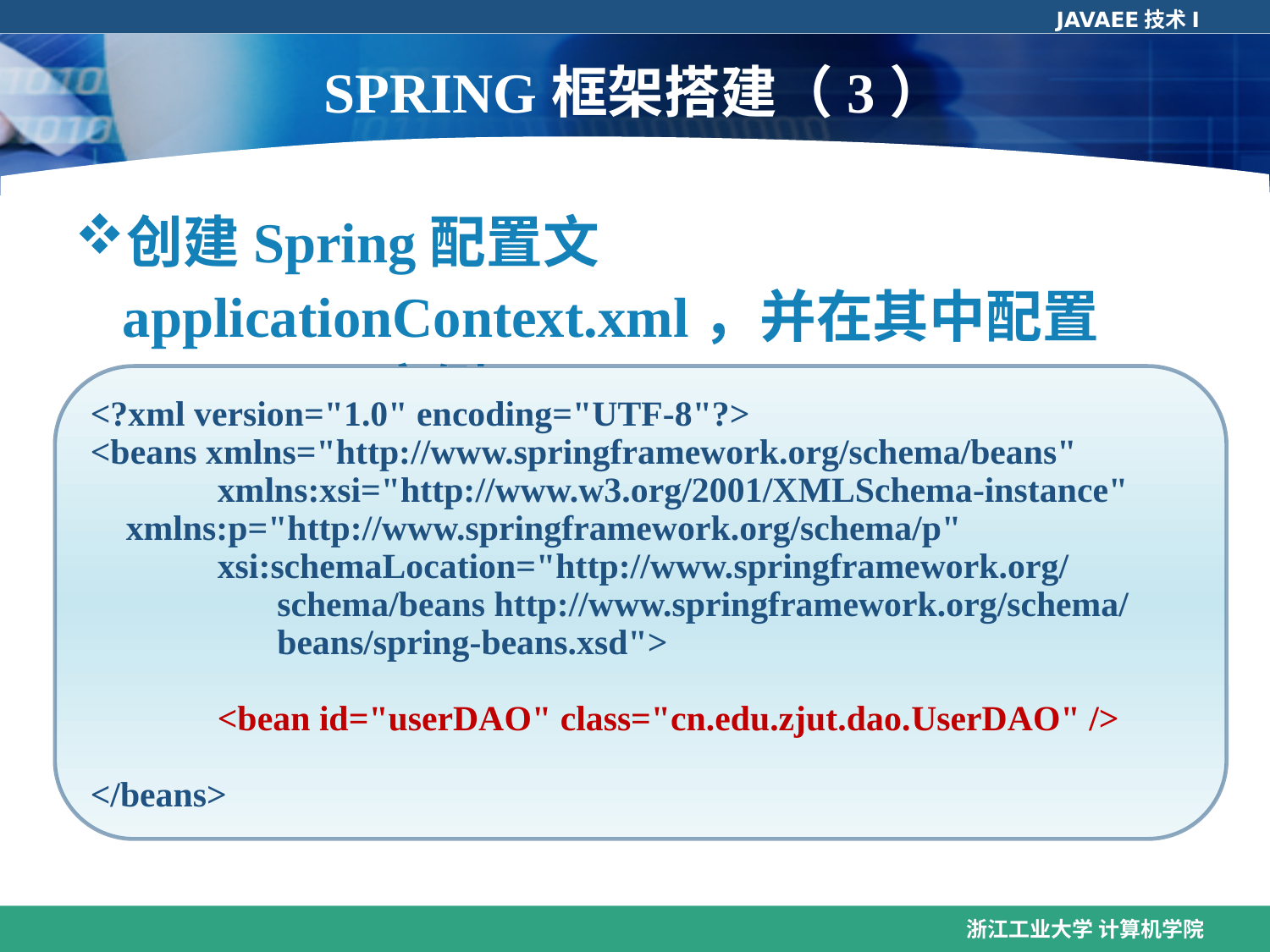

# SPRING框架搭建（3）
创建Spring配置文applicationContext.xml，并在其中配置UserDAO实例

<?xml version="1.0" encoding="UTF-8"?>
<beans xmlns="http://www.springframework.org/schema/beans"
	xmlns:xsi="http://www.w3.org/2001/XMLSchema-instance"
    xmlns:p="http://www.springframework.org/schema/p"
	xsi:schemaLocation="http://www.springframework.org/
                     schema/beans http://www.springframework.org/schema/
                     beans/spring-beans.xsd">

	<bean id="userDAO" class="cn.edu.zjut.dao.UserDAO" />

</beans>